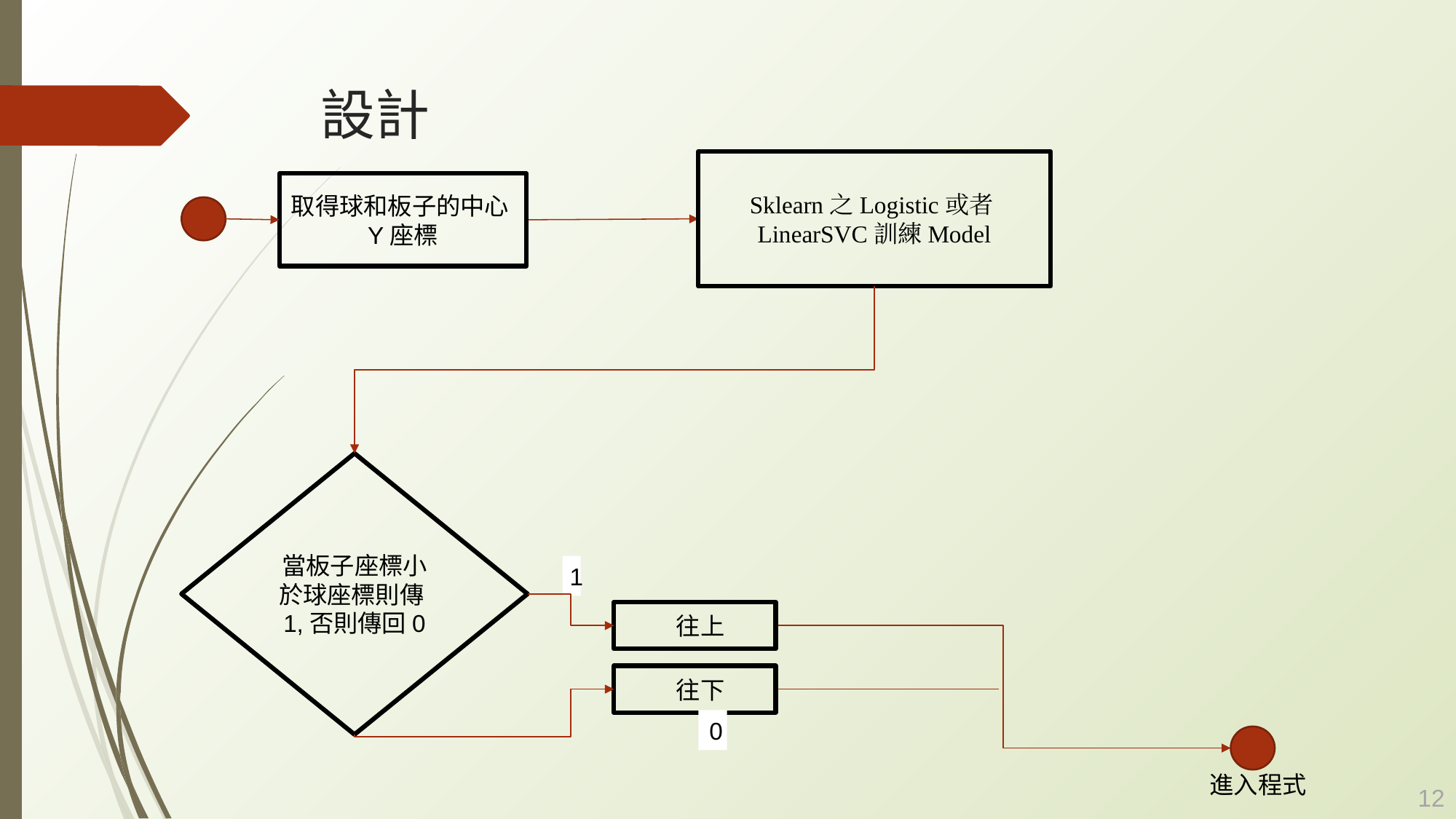

# 設計
Sklearn之Logistic或者LinearSVC訓練Model
取得球和板子的中心Y座標

當板子座標小於球座標則傳1,否則傳回0
1
 往上
 往下
0
進入程式
12